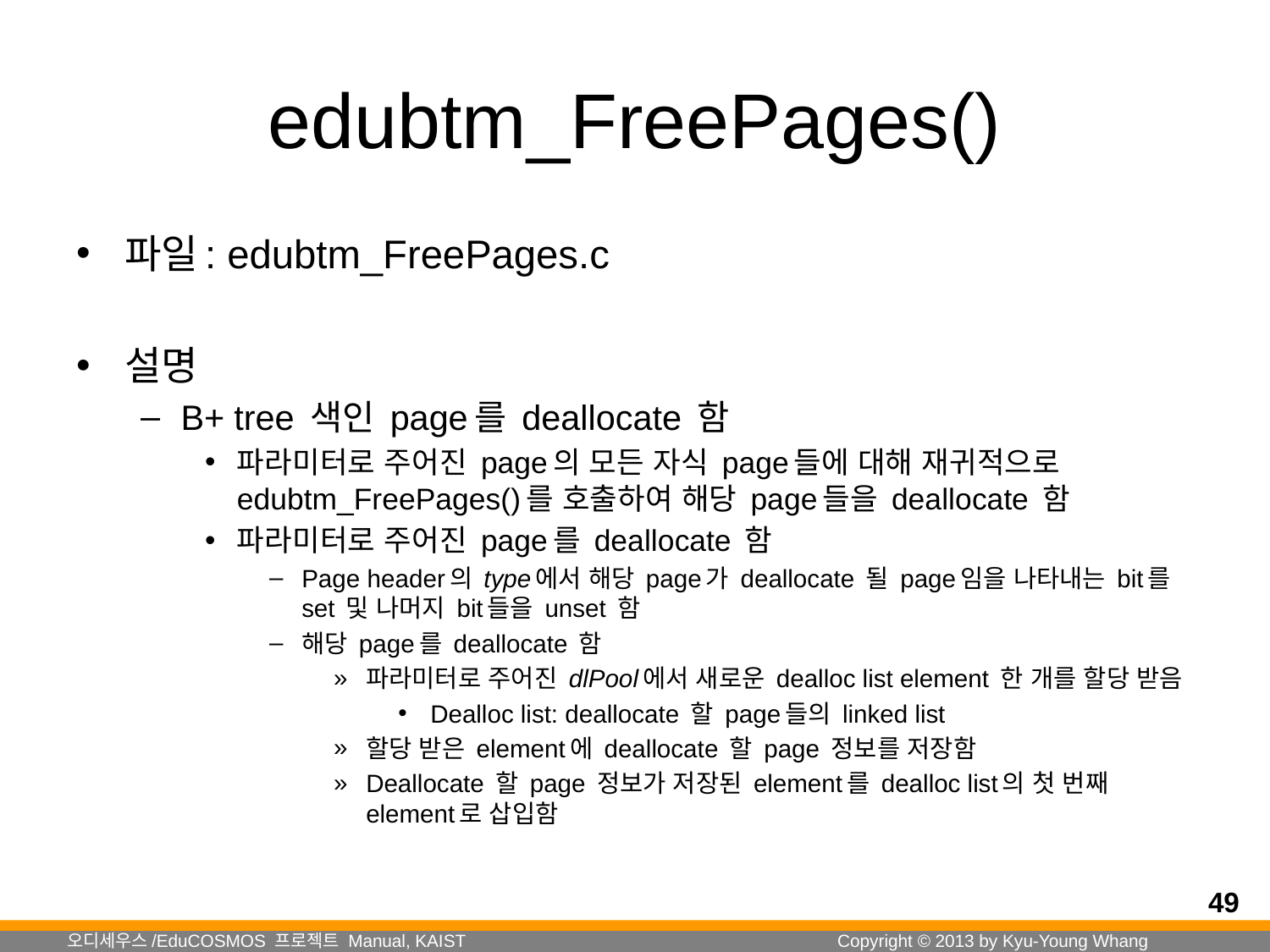

# edubtm_FreePages()
파일: edubtm_FreePages.c

설명
B+ tree 색인 page를 deallocate 함
파라미터로 주어진 page의 모든 자식 page들에 대해 재귀적으로 edubtm_FreePages()를 호출하여 해당 page들을 deallocate 함
파라미터로 주어진 page를 deallocate 함
Page header의 type에서 해당 page가 deallocate 될 page임을 나타내는 bit를 set 및 나머지 bit들을 unset 함
해당 page를 deallocate 함
파라미터로 주어진 dlPool에서 새로운 dealloc list element 한 개를 할당 받음
Dealloc list: deallocate 할 page들의 linked list
할당 받은 element에 deallocate 할 page 정보를 저장함
Deallocate 할 page 정보가 저장된 element를 dealloc list의 첫 번째 element로 삽입함